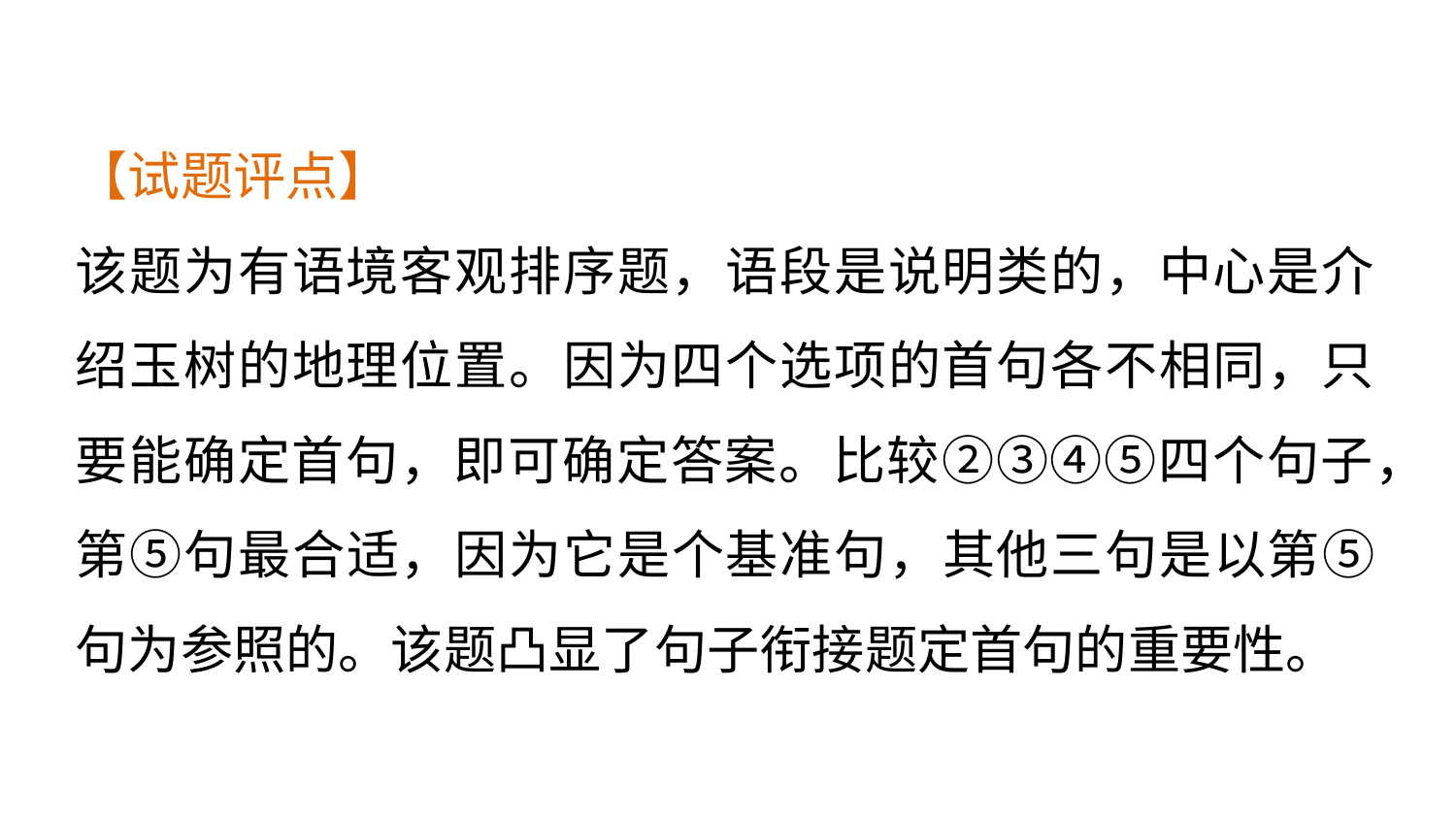

【试题评点】
该题为有语境客观排序题，语段是说明类的，中心是介绍玉树的地理位置。因为四个选项的首句各不相同，只要能确定首句，即可确定答案。比较②③④⑤四个句子，第⑤句最合适，因为它是个基准句，其他三句是以第⑤句为参照的。该题凸显了句子衔接题定首句的重要性。